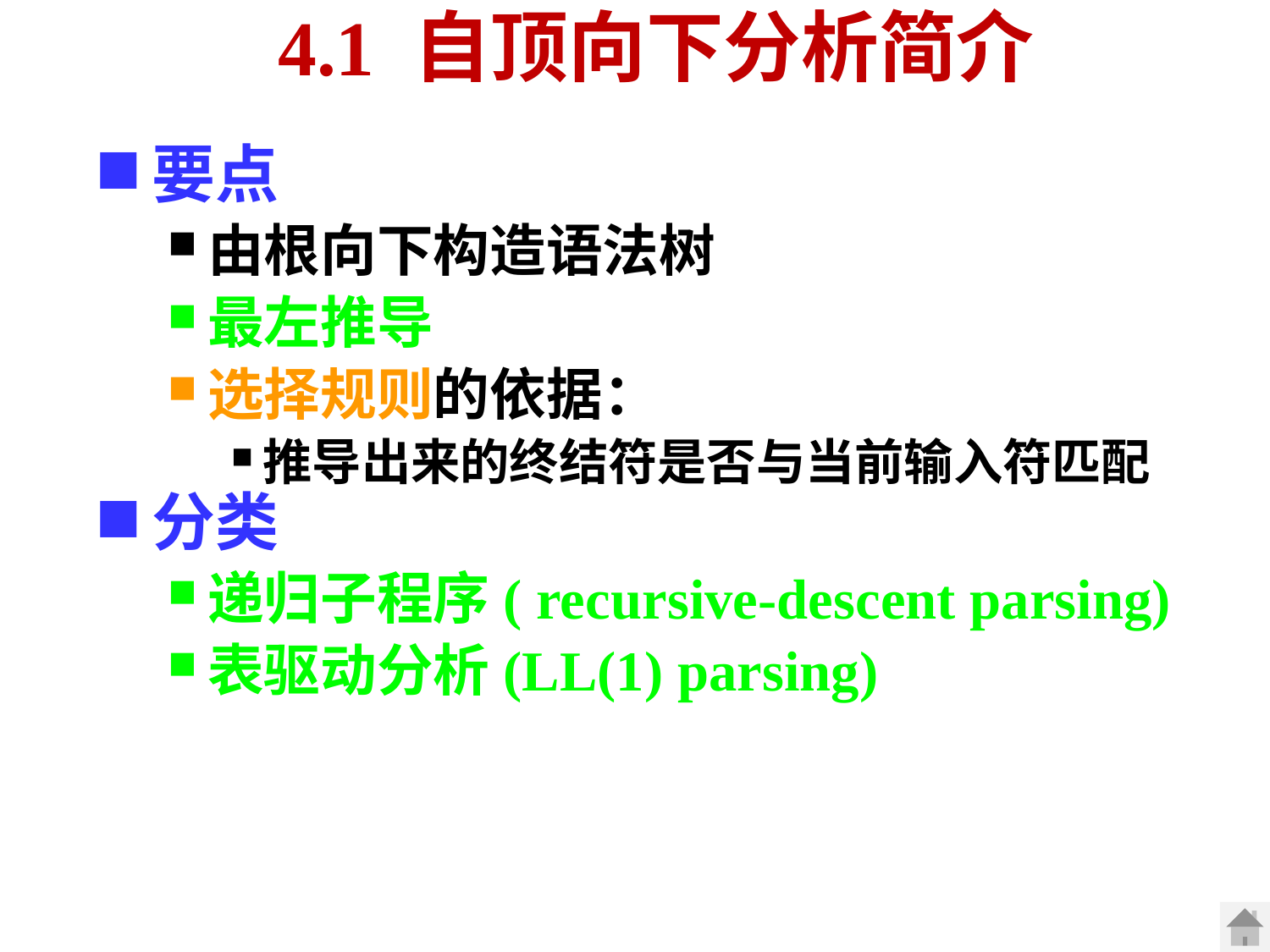

# 4.1 自顶向下分析简介
要点
由根向下构造语法树
最左推导
选择规则的依据：
推导出来的终结符是否与当前输入符匹配
分类
递归子程序( recursive-descent parsing)
表驱动分析(LL(1) parsing)
4